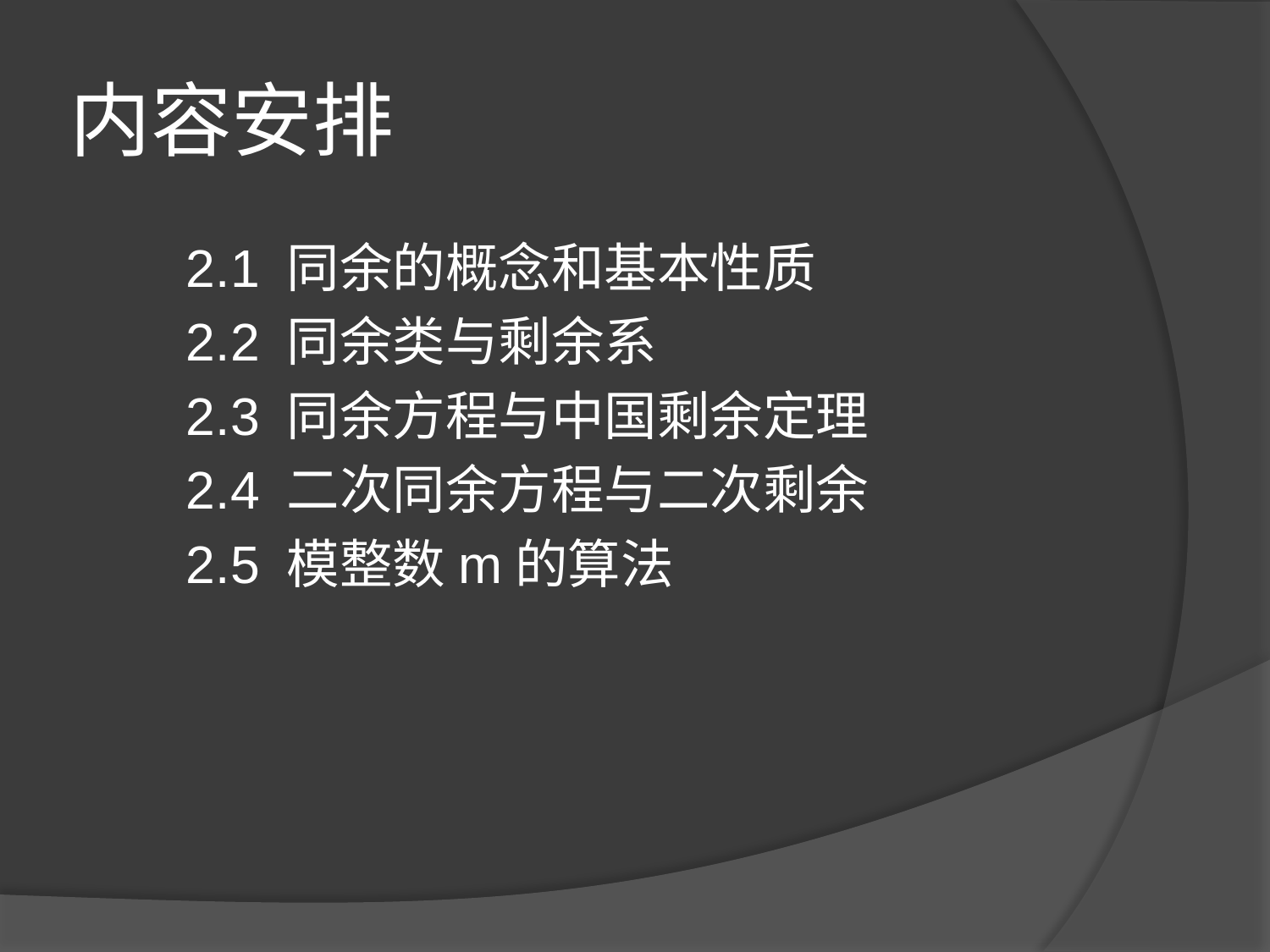

# 内容安排
2.1 同余的概念和基本性质
2.2 同余类与剩余系
2.3 同余方程与中国剩余定理
2.4 二次同余方程与二次剩余
2.5 模整数m的算法